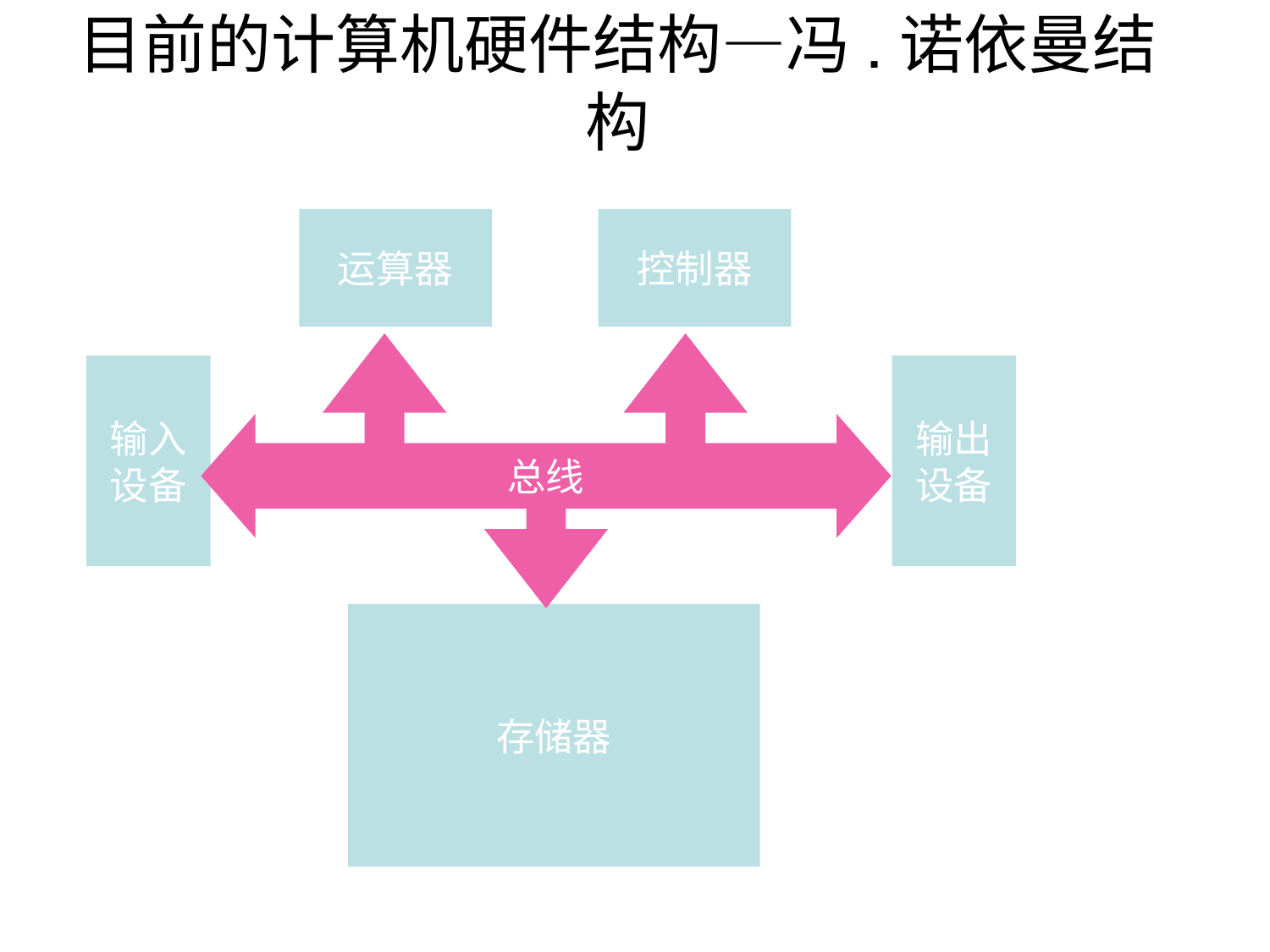

# 目前的计算机硬件结构—冯.诺依曼结构
运算器
控制器

总线

输入
设备
输出
设备
存储器